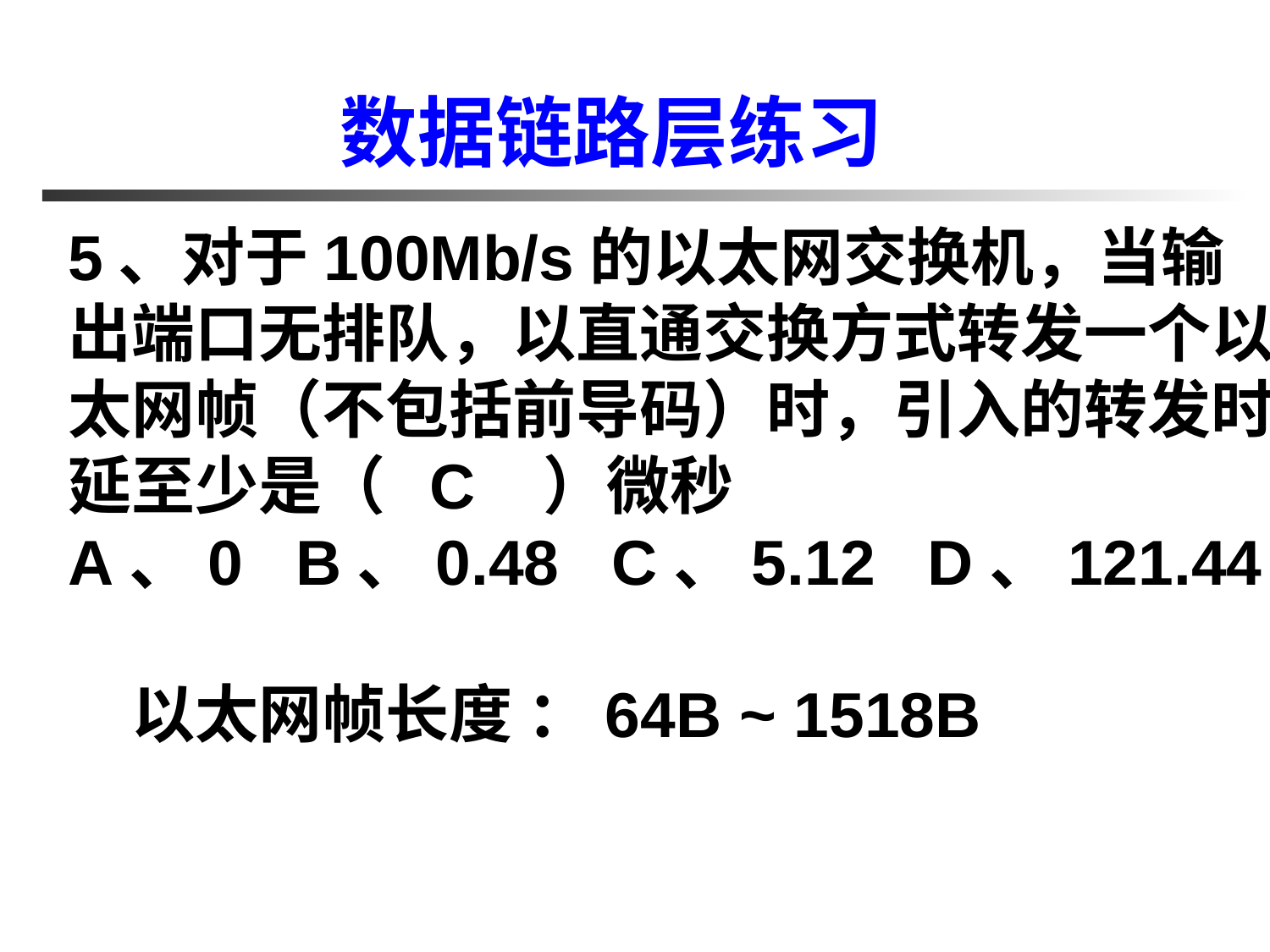

数据链路层练习
5、对于100Mb/s的以太网交换机，当输出端口无排队，以直通交换方式转发一个以太网帧（不包括前导码）时，引入的转发时延至少是（  C   ）微秒
A、0   B、0.48   C、5.12   D、121.44

以太网帧长度 ：64B ~ 1518B